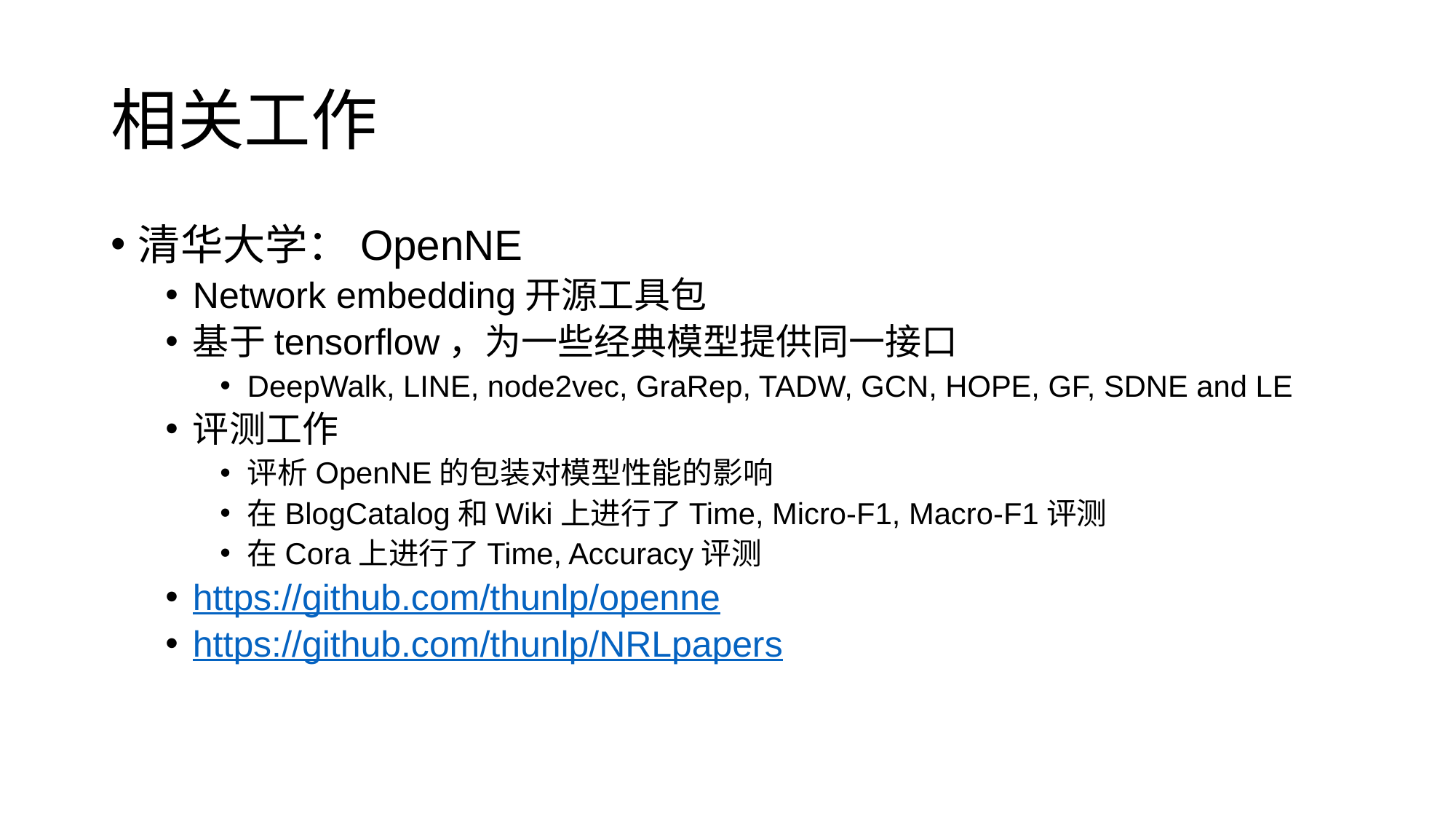

# 相关工作
清华大学：OpenNE
Network embedding开源工具包
基于tensorflow，为一些经典模型提供同一接口
DeepWalk, LINE, node2vec, GraRep, TADW, GCN, HOPE, GF, SDNE and LE
评测工作
评析OpenNE的包装对模型性能的影响
在BlogCatalog和Wiki上进行了Time, Micro-F1, Macro-F1评测
在Cora上进行了Time, Accuracy评测
https://github.com/thunlp/openne
https://github.com/thunlp/NRLpapers